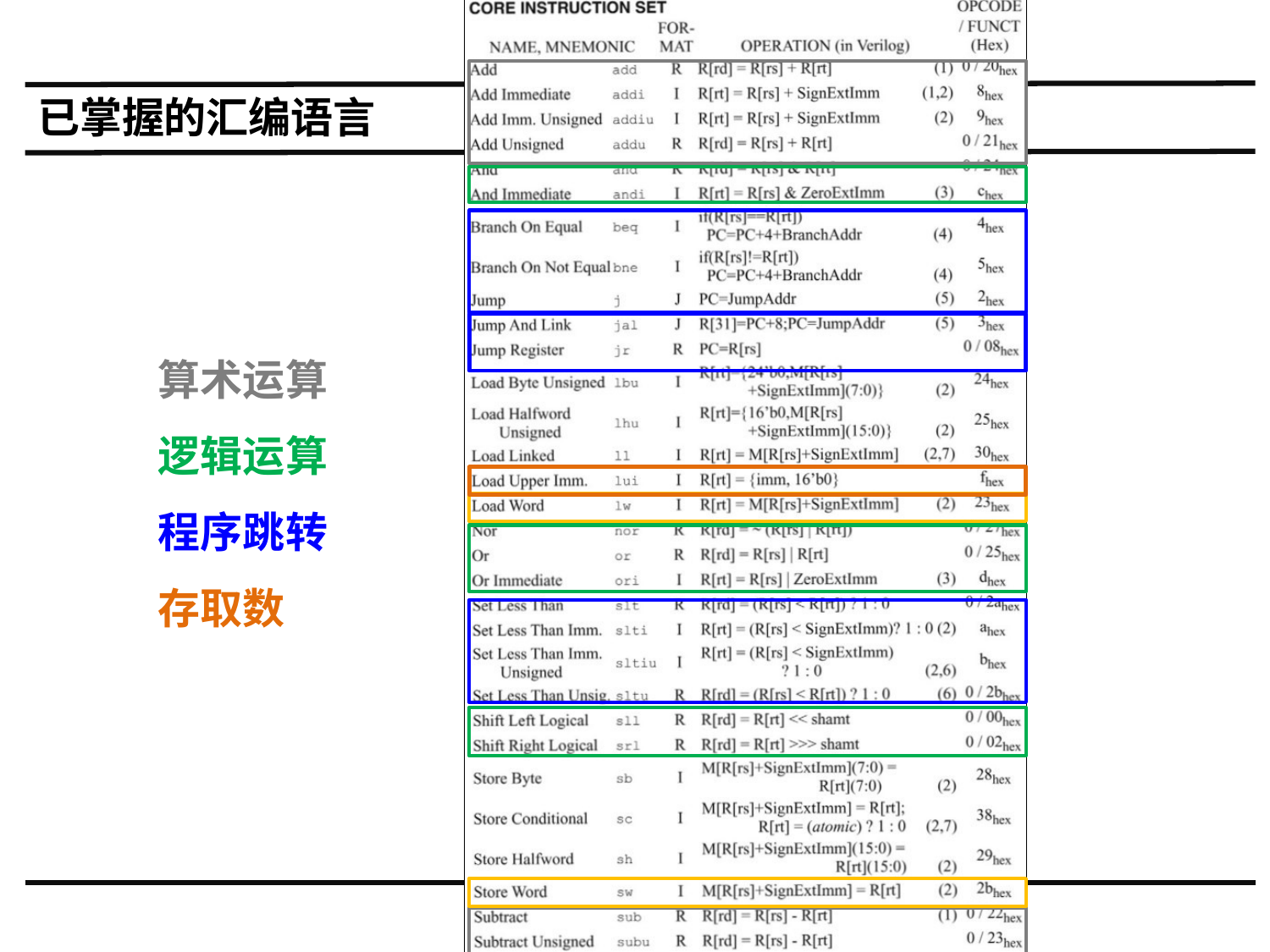

# 已掌握的汇编语言

算术运算 逻辑运算 程序跳转 存取数

华中科技大学光学与电子信息学院